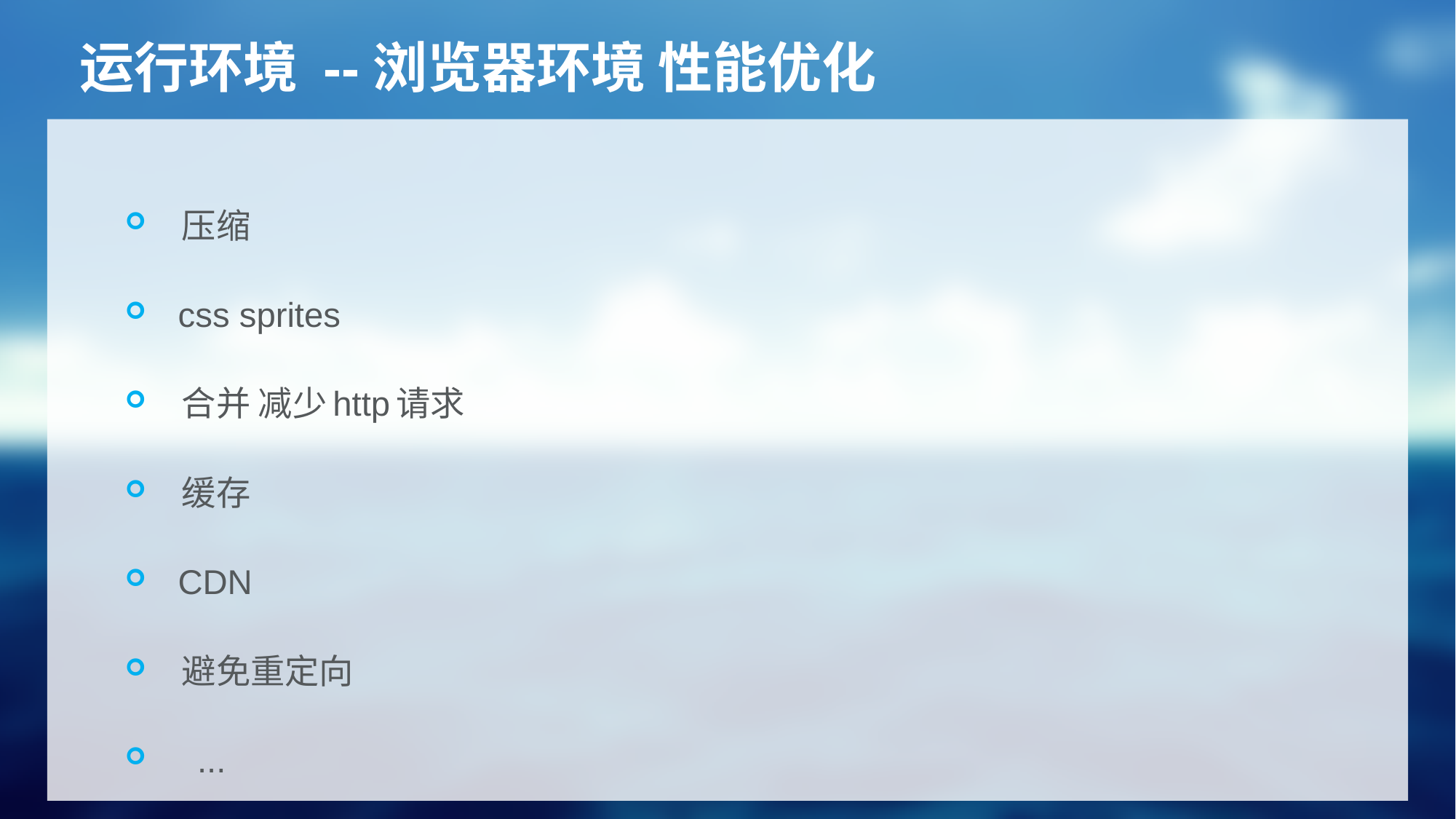

# 运行环境 --浏览器环境 性能优化
 压缩
 css sprites
 合并 减少http请求
 缓存
 CDN
 避免重定向
   ...